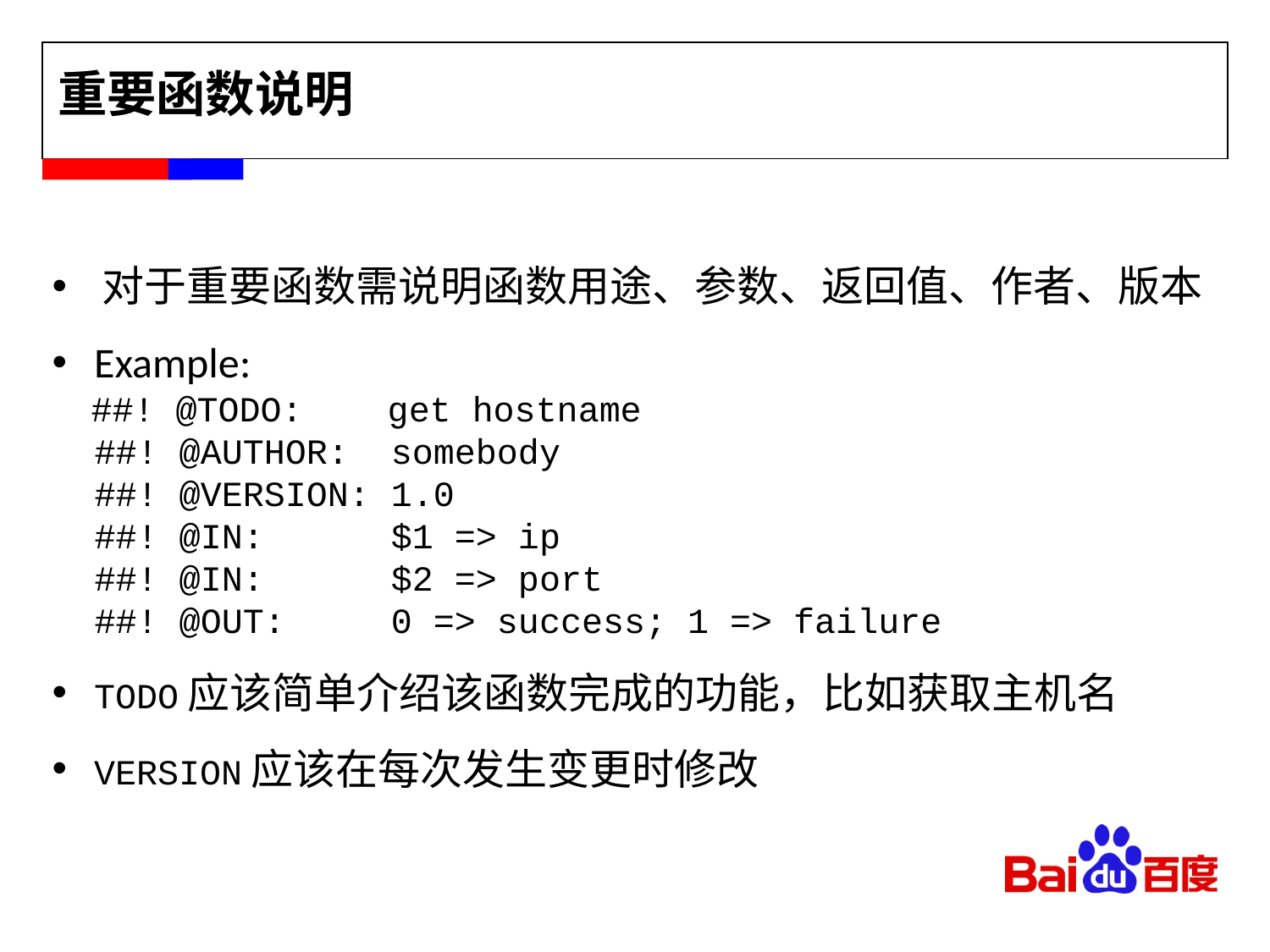

# 重要函数说明
 对于重要函数需说明函数用途、参数、返回值、作者、版本
 Example:
    ##! @TODO:    get hostname
  ##! @AUTHOR:  somebody
  ##! @VERSION: 1.0
  ##! @IN:      $1 => ip
  ##! @IN:      $2 => port
  ##! @OUT:     0 => success; 1 => failure
 TODO应该简单介绍该函数完成的功能，比如获取主机名
 VERSION应该在每次发生变更时修改